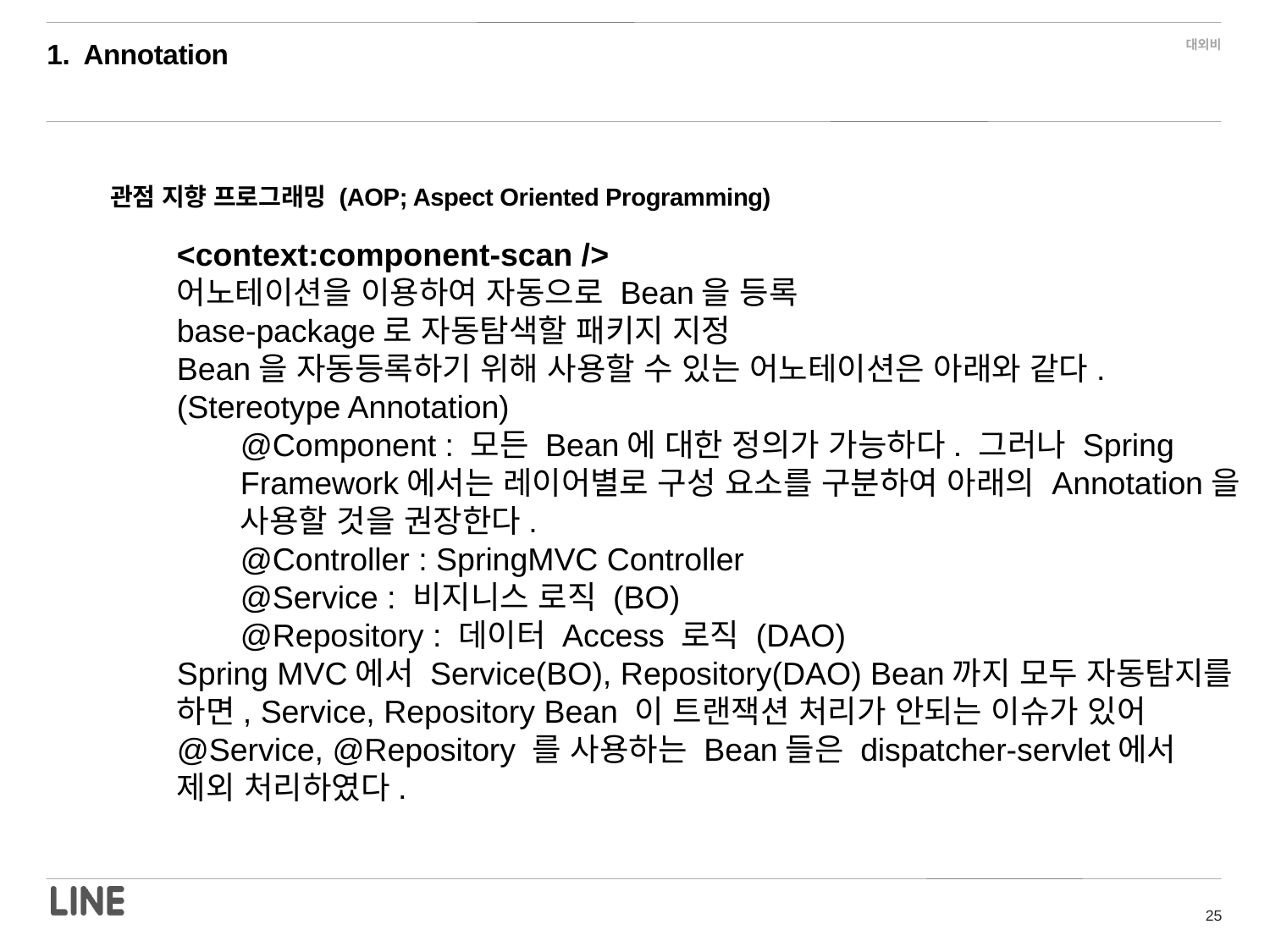

1.  Annotation
관점 지향 프로그래밍 (AOP; Aspect Oriented Programming)
<context:component-scan />
어노테이션을 이용하여 자동으로 Bean을 등록
base-package로 자동탐색할 패키지 지정
Bean을 자동등록하기 위해 사용할 수 있는 어노테이션은 아래와 같다.(Stereotype Annotation)
@Component : 모든 Bean에 대한 정의가 가능하다. 그러나 Spring Framework에서는 레이어별로 구성 요소를 구분하여 아래의 Annotation을 사용할 것을 권장한다.
@Controller : SpringMVC Controller
@Service : 비지니스 로직 (BO)
@Repository : 데이터 Access 로직 (DAO)
Spring MVC에서 Service(BO), Repository(DAO) Bean까지 모두 자동탐지를 하면, Service, Repository Bean 이 트랜잭션 처리가 안되는 이슈가 있어
@Service, @Repository 를 사용하는 Bean들은 dispatcher-servlet에서 제외 처리하였다.